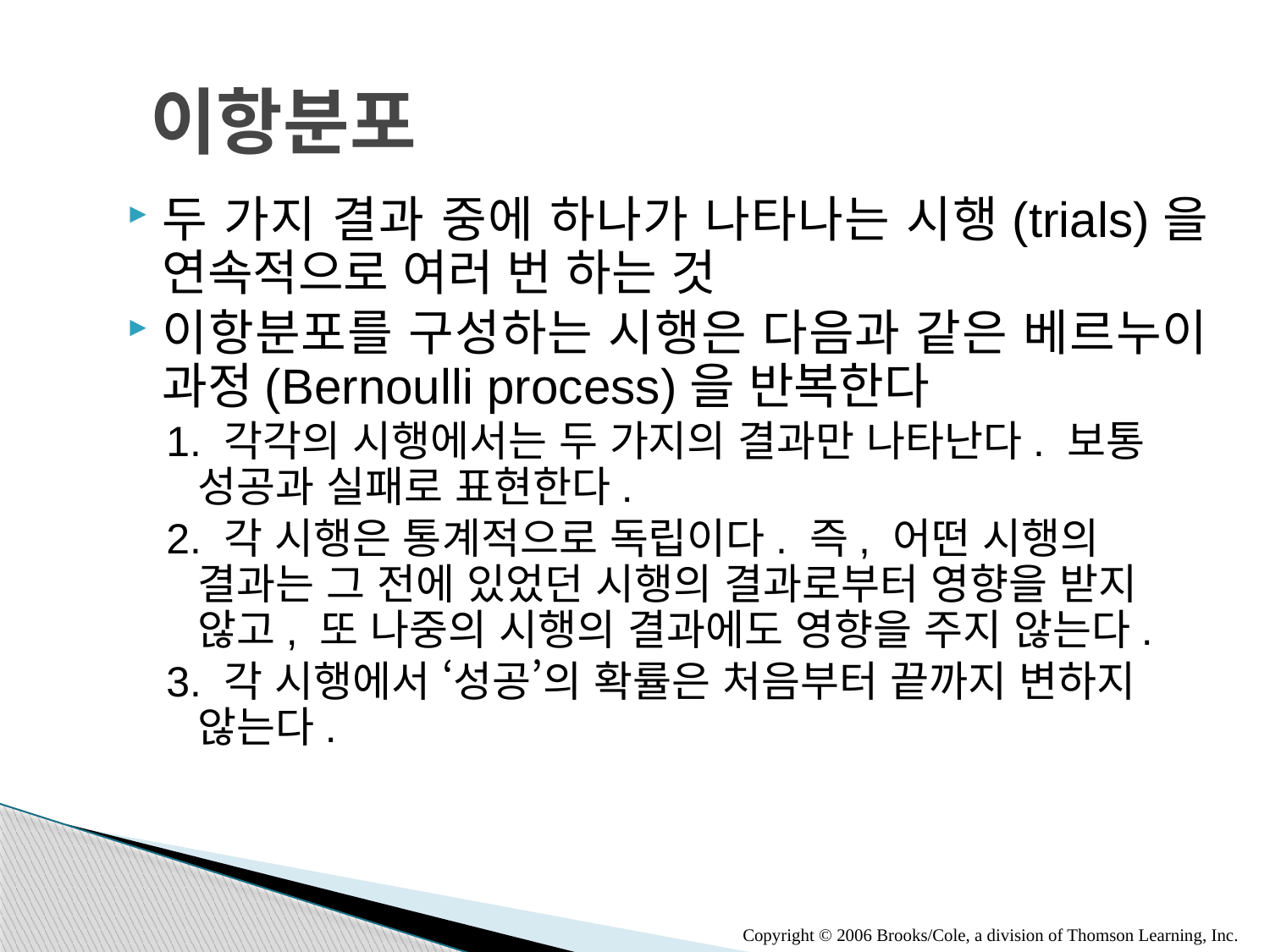

# 이항분포
두 가지 결과 중에 하나가 나타나는 시행(trials)을 연속적으로 여러 번 하는 것
이항분포를 구성하는 시행은 다음과 같은 베르누이 과정(Bernoulli process)을 반복한다
1. 각각의 시행에서는 두 가지의 결과만 나타난다. 보통 성공과 실패로 표현한다.
2. 각 시행은 통계적으로 독립이다. 즉, 어떤 시행의 결과는 그 전에 있었던 시행의 결과로부터 영향을 받지 않고, 또 나중의 시행의 결과에도 영향을 주지 않는다.
3. 각 시행에서 ‘성공’의 확률은 처음부터 끝까지 변하지 않는다.